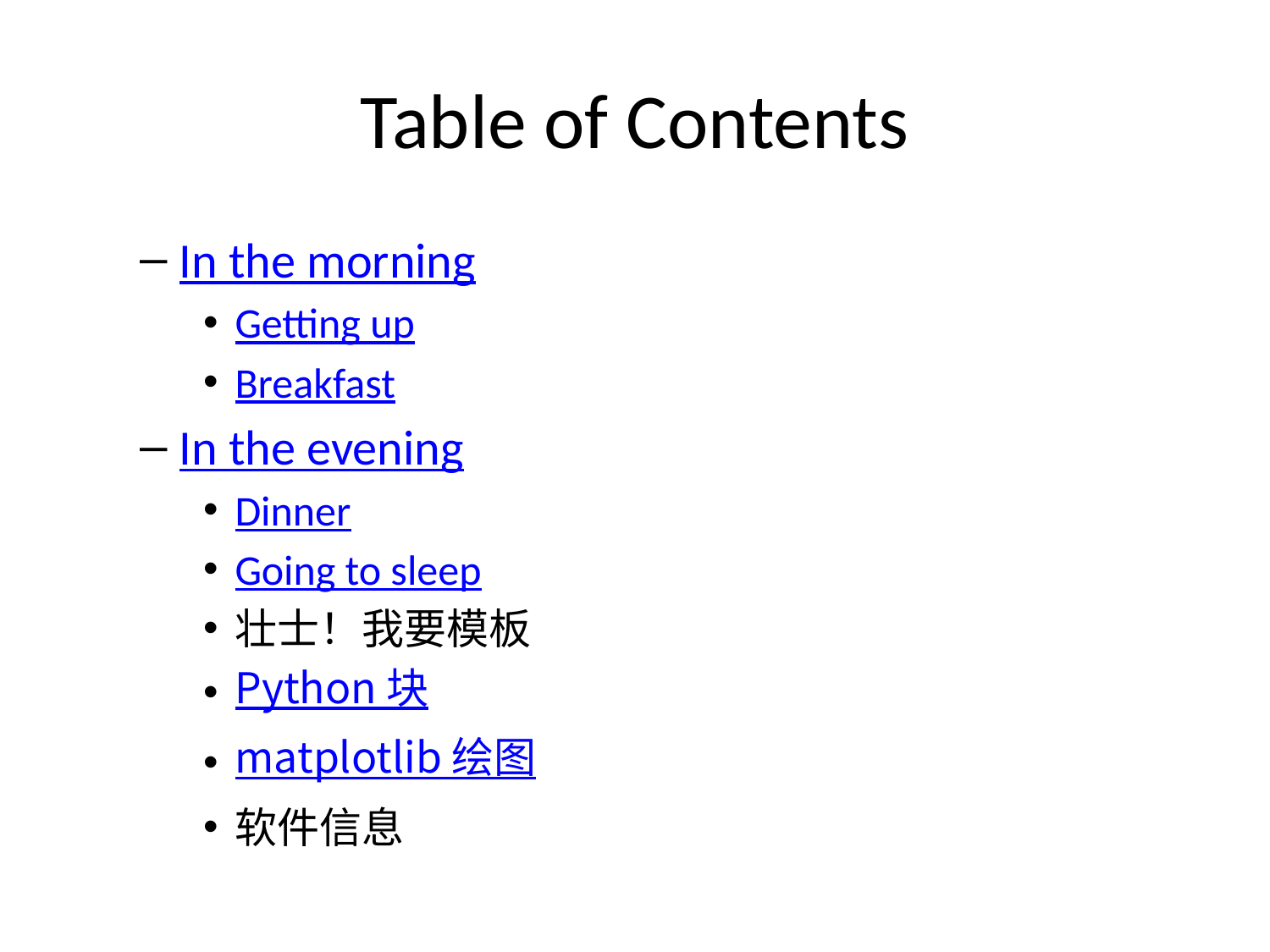

# Table of Contents
In the morning
Getting up
Breakfast
In the evening
Dinner
Going to sleep
壮士！我要模板
Python 块
matplotlib 绘图
软件信息